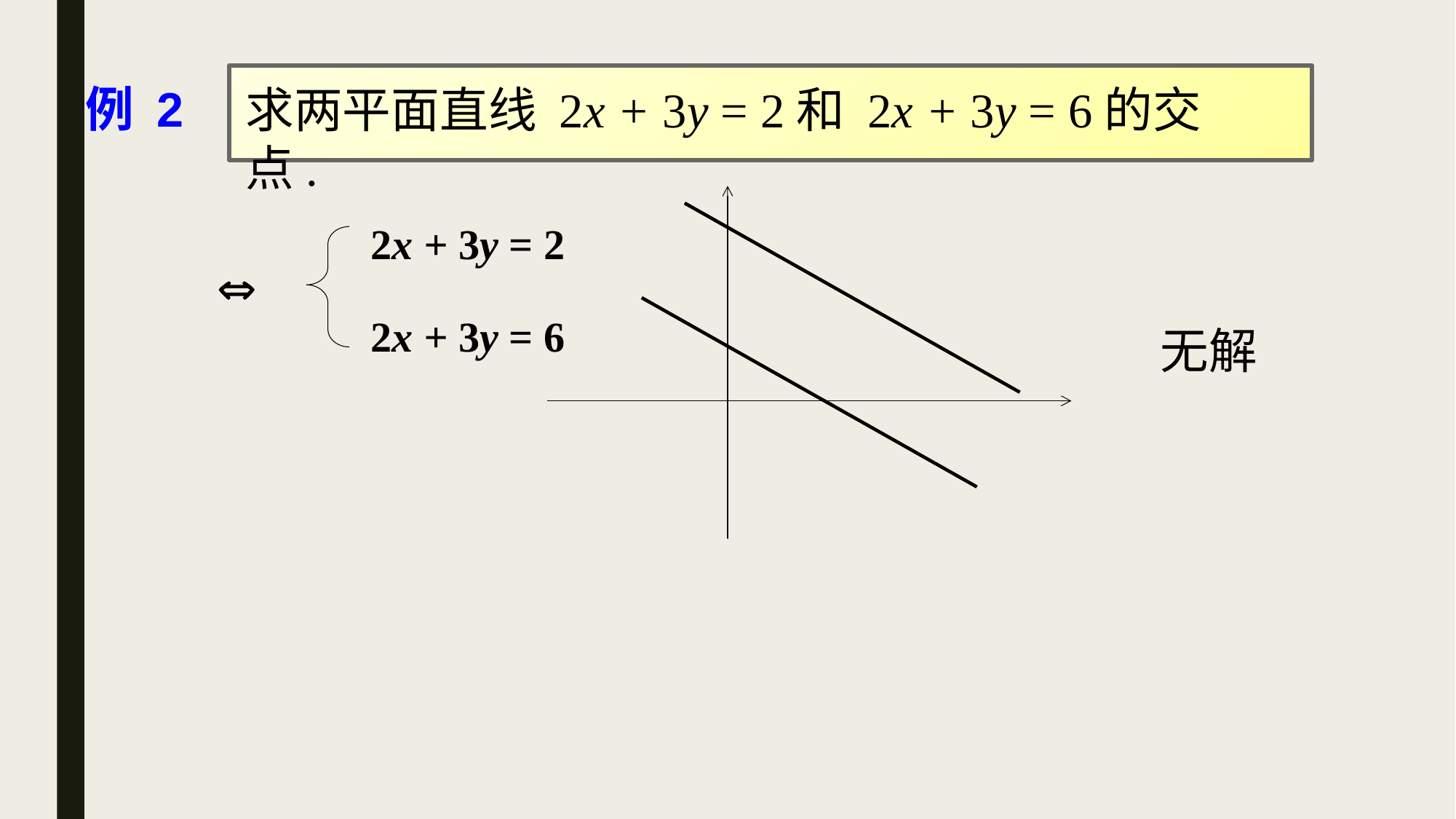

例 2
求两平面直线 2x + 3y = 2和 2x + 3y = 6的交点.
2x + 3y = 2

⇔
2x + 3y = 6
无解